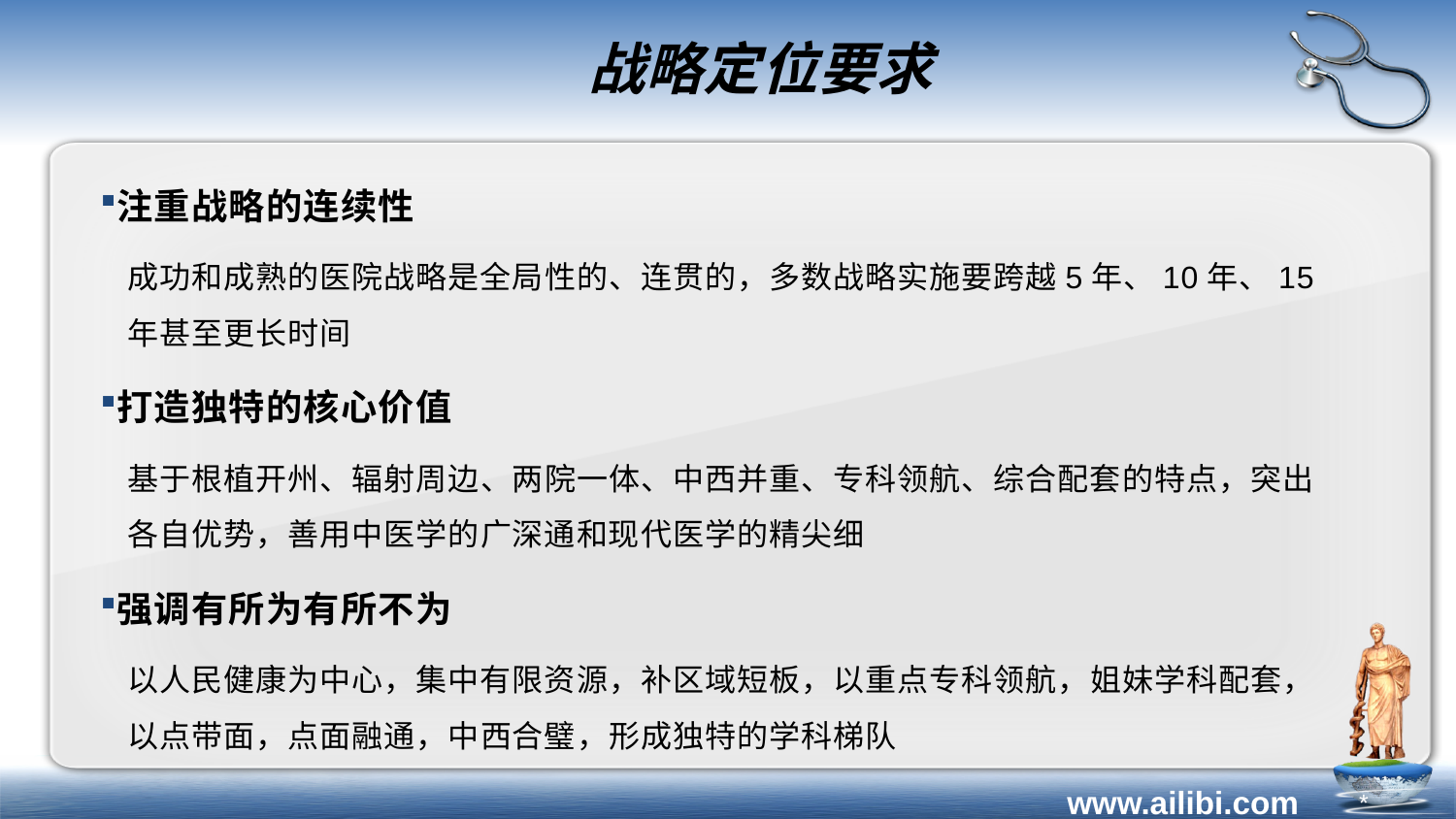

# 战略定位要求
注重战略的连续性
成功和成熟的医院战略是全局性的、连贯的，多数战略实施要跨越5年、10年、15年甚至更长时间
打造独特的核心价值
基于根植开州、辐射周边、两院一体、中西并重、专科领航、综合配套的特点，突出各自优势，善用中医学的广深通和现代医学的精尖细
强调有所为有所不为
以人民健康为中心，集中有限资源，补区域短板，以重点专科领航，姐妹学科配套，以点带面，点面融通，中西合璧，形成独特的学科梯队

*